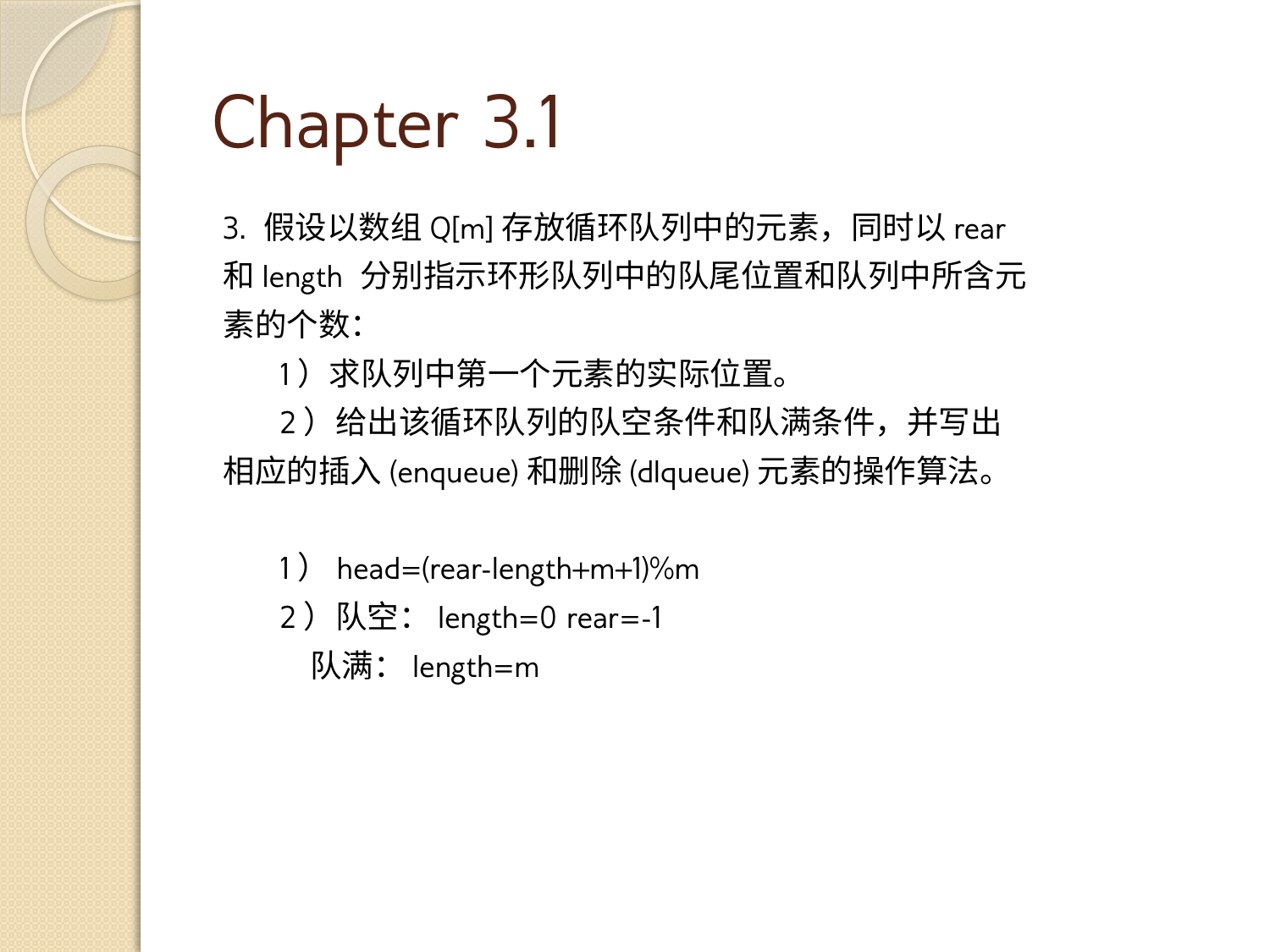

# Chapter 3.1
3. 假设以数组Q[m]存放循环队列中的元素，同时以rear
和length 分别指示环形队列中的队尾位置和队列中所含元
素的个数：
      1）求队列中第一个元素的实际位置。
      2）给出该循环队列的队空条件和队满条件，并写出
相应的插入(enqueue)和删除(dlqueue)元素的操作算法。

      1）head=(rear-length+m+1)%m
      2）队空：length=0 rear=-1
           队满：length=m